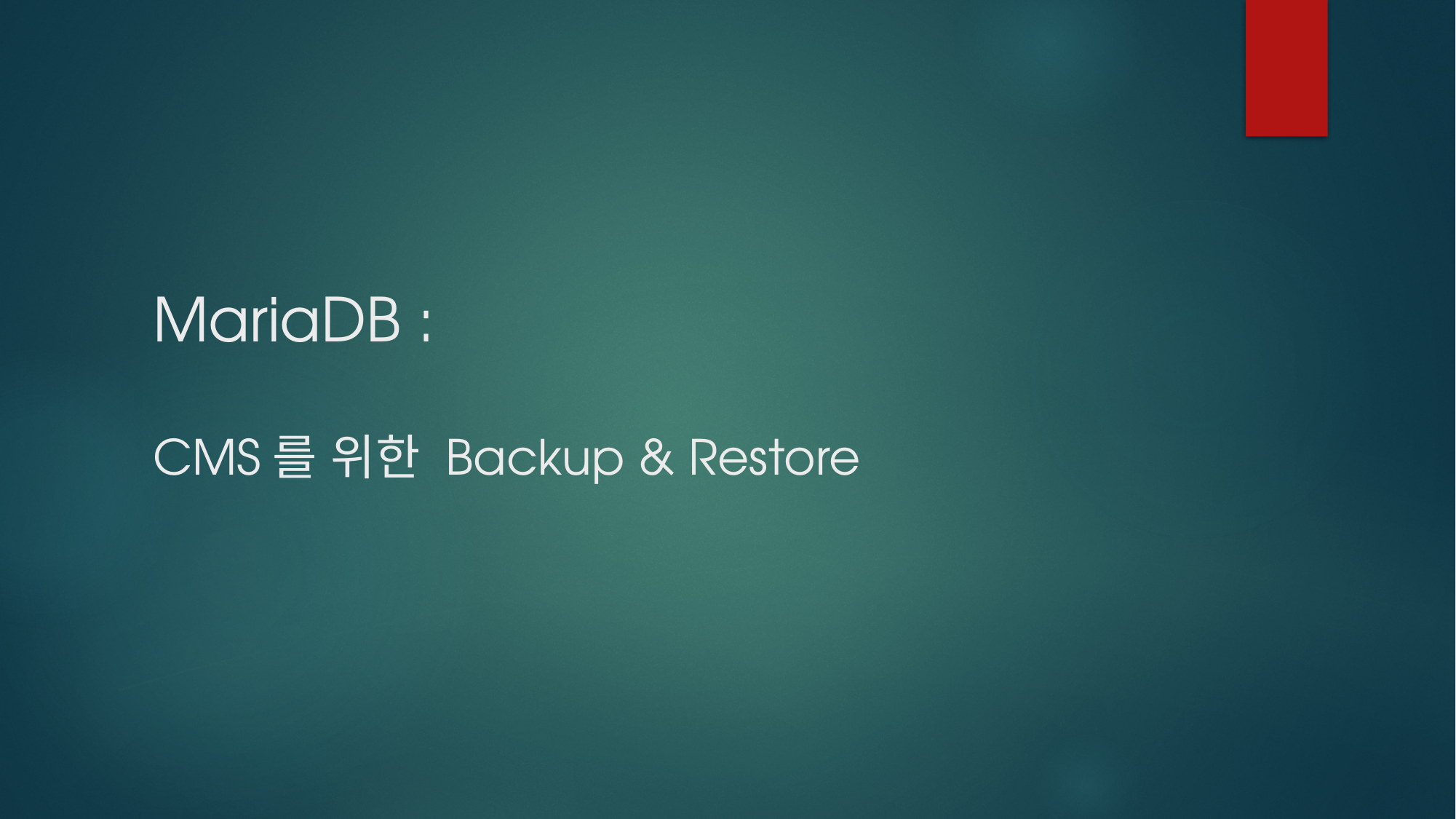

# MariaDB : CMS를 위한 Backup & Restore